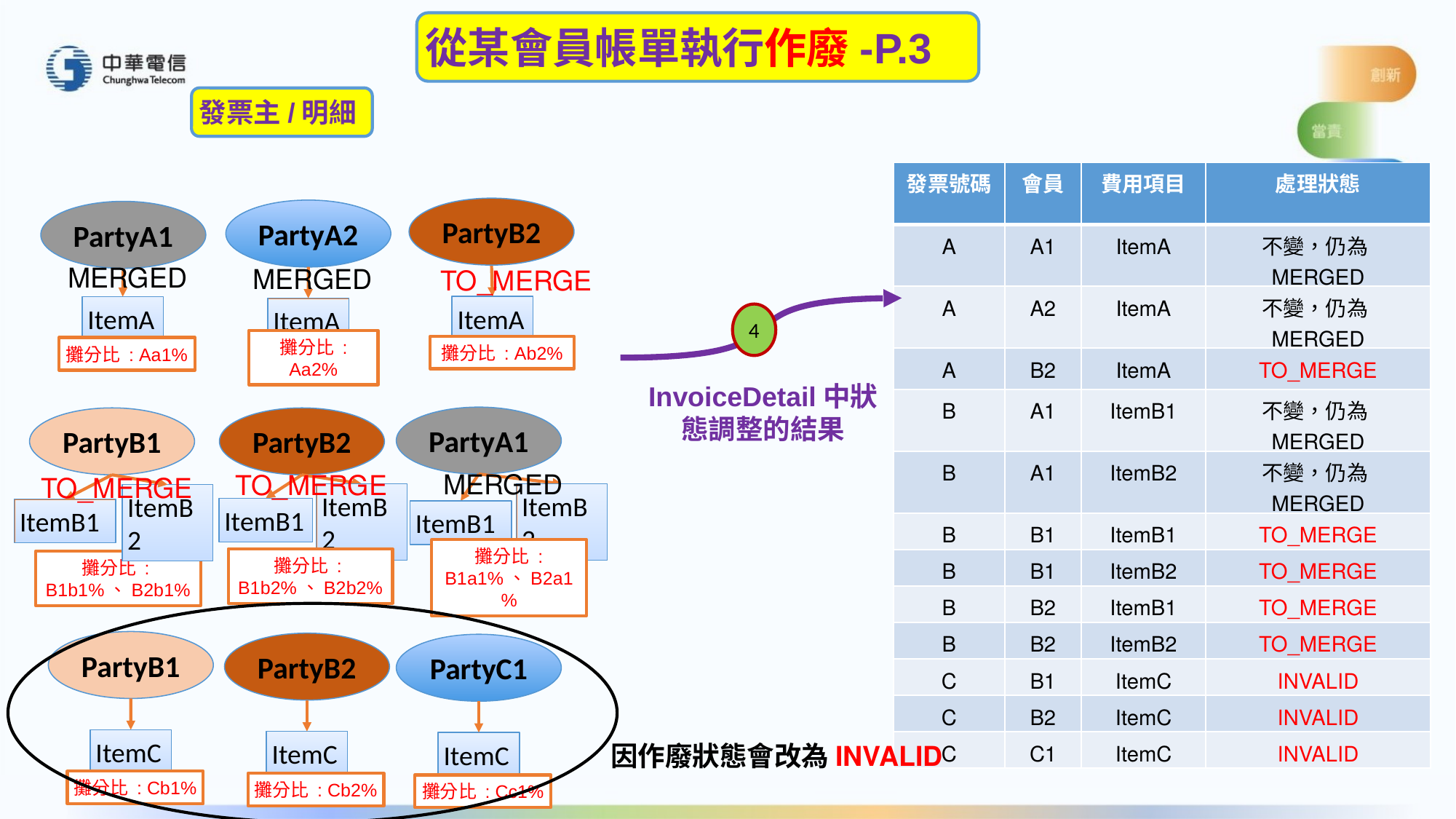

從某會員帳單執行作廢-P.3
發票主/明細
| 發票號碼 | 會員 | 費用項目 | 處理狀態 |
| --- | --- | --- | --- |
| A | A1 | ItemA | 不變，仍為MERGED |
| A | A2 | ItemA | 不變，仍為MERGED |
| A | B2 | ItemA | TO\_MERGE |
| B | A1 | ItemB1 | 不變，仍為MERGED |
| B | A1 | ItemB2 | 不變，仍為MERGED |
| B | B1 | ItemB1 | TO\_MERGE |
| B | B1 | ItemB2 | TO\_MERGE |
| B | B2 | ItemB1 | TO\_MERGE |
| B | B2 | ItemB2 | TO\_MERGE |
| C | B1 | ItemC | INVALID |
| C | B2 | ItemC | INVALID |
| C | C1 | ItemC | INVALID |
PartyB2
PartyA2
PartyA1
MERGED
MERGED
TO_MERGE
ItemA
ItemA
ItemA
4
攤分比 : Ab2%
攤分比 : Aa1%
攤分比 : Aa2%
InvoiceDetail中狀態調整的結果
PartyA1
PartyB1
PartyB2
MERGED
TO_MERGE
TO_MERGE
ItemB1
ItemB1
ItemB2
ItemB2
ItemB2
ItemB1
攤分比 :
B1b2%、B2b2%
攤分比 : B1a1%、B2a1%
攤分比 :
B1b1%、B2b1%

PartyB1
PartyB2
PartyC1
ItemC
ItemC
ItemC
因作廢狀態會改為INVALID
攤分比 : Cb1%
攤分比 : Cb2%
攤分比 : Cc1%